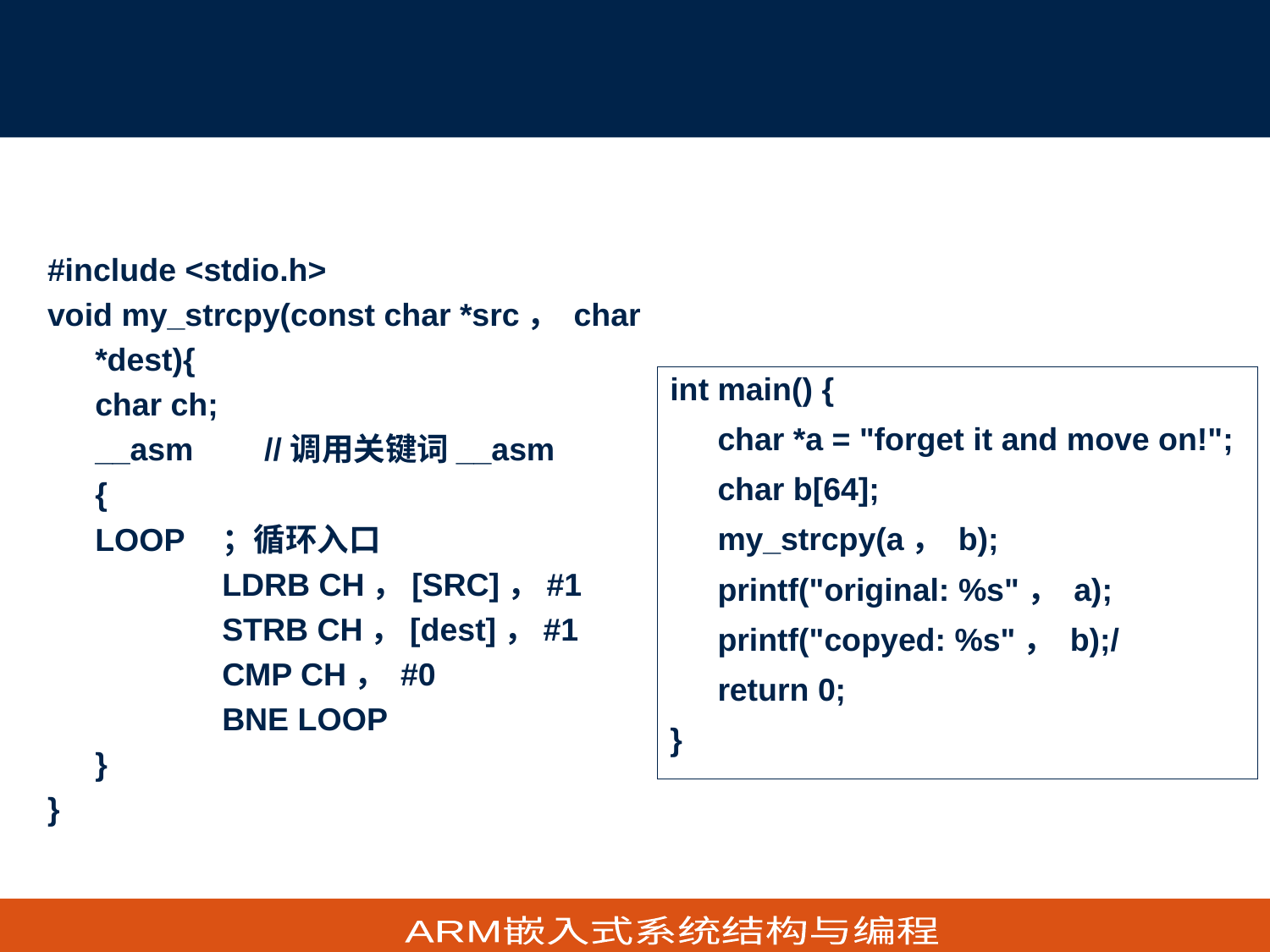

4.4.2  C/C++与汇编语言的混合编程应用
#include <stdio.h>
void my_strcpy(const char *src， char *dest){
 	char ch;
	__asm        //调用关键词__asm
	{
	LOOP  	；循环入口
		LDRB CH，[SRC]，#1
		STRB CH，[dest]，#1
		CMP CH， #0
		BNE LOOP
	}
}
int main() {
	char *a = "forget it and move on!";
	char b[64];
	my_strcpy(a， b);
	printf("original: %s"， a);
	printf("copyed: %s"， b);/
	return 0;
}